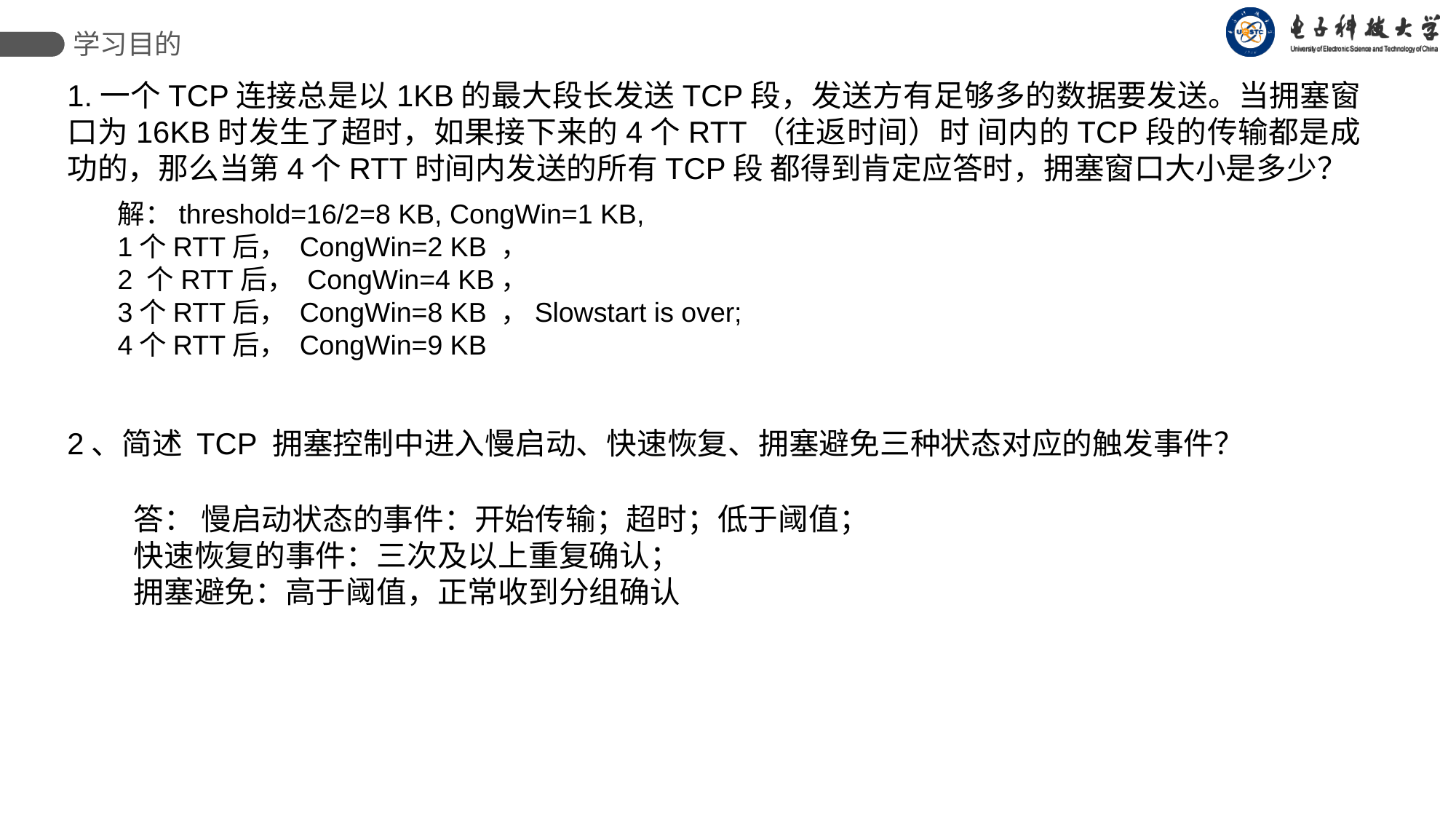

学习目的
1.一个TCP连接总是以1KB的最大段长发送TCP段，发送方有足够多的数据要发送。当拥塞窗口为16KB时发生了超时，如果接下来的4个RTT（往返时间）时 间内的TCP段的传输都是成功的，那么当第4个RTT时间内发送的所有TCP段 都得到肯定应答时，拥塞窗口大小是多少？
解：threshold=16/2=8 KB, CongWin=1 KB,
1个RTT后， CongWin=2 KB ，
2 个RTT后， CongWin=4 KB，
3个RTT后， CongWin=8 KB ，Slowstart is over;
4个RTT后， CongWin=9 KB
2、简述 TCP 拥塞控制中进入慢启动、快速恢复、拥塞避免三种状态对应的触发事件？
答： 慢启动状态的事件：开始传输；超时；低于阈值；
快速恢复的事件：三次及以上重复确认；
拥塞避免：高于阈值，正常收到分组确认